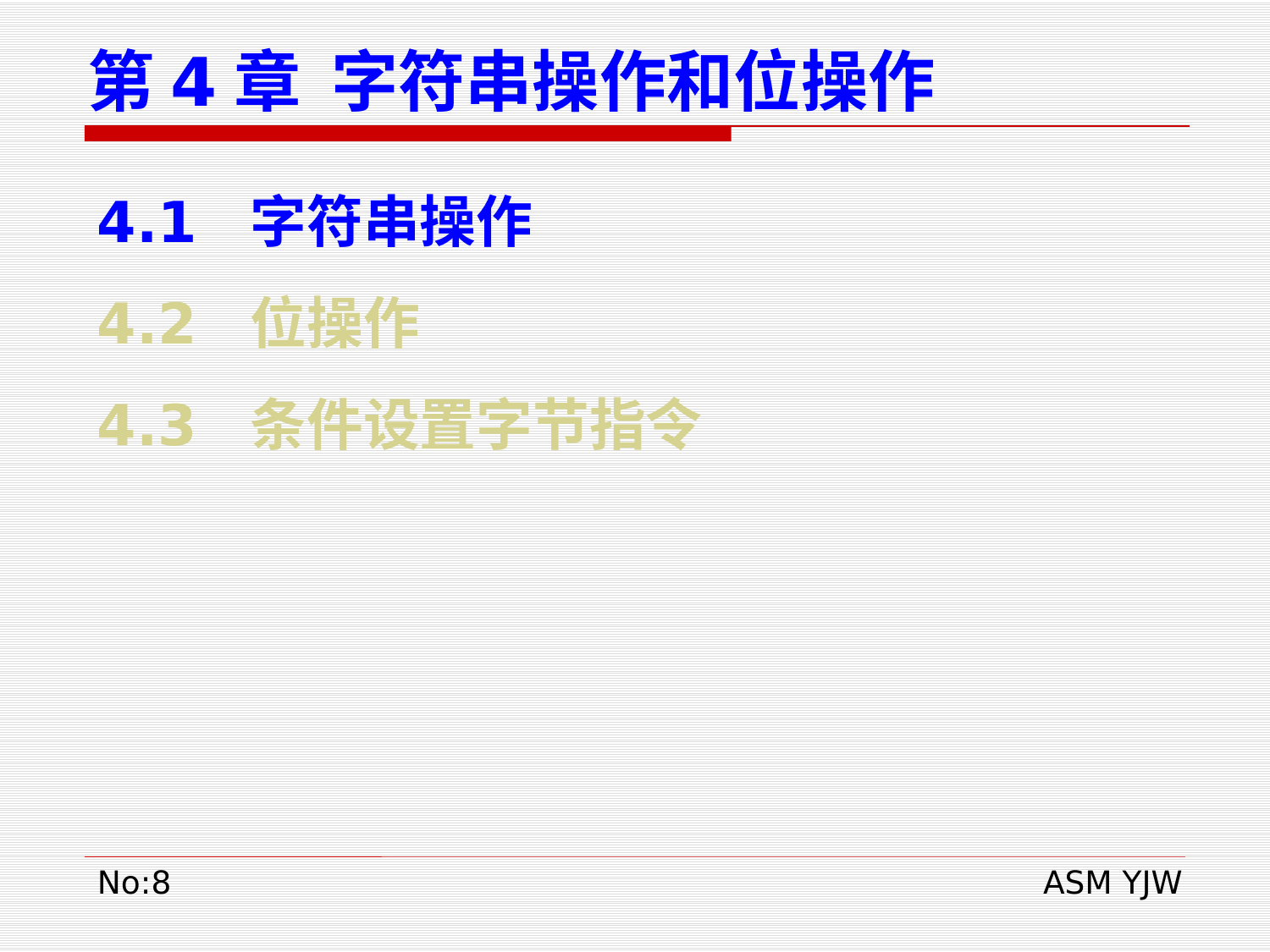

# 第4章  字符串操作和位操作
4.1  字符串操作
4.2  位操作
4.3  条件设置字节指令

No:8